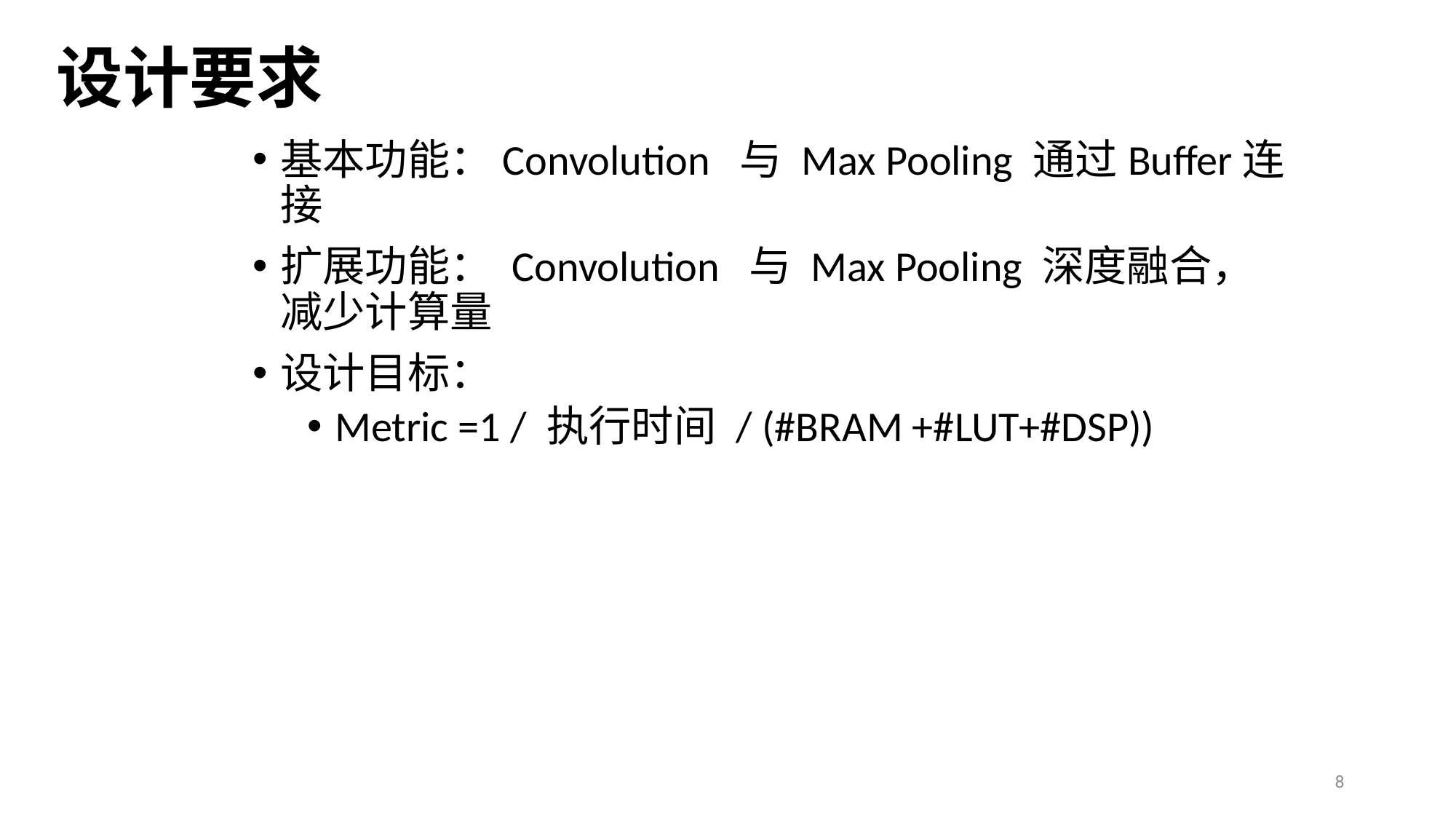

# 设计要求
基本功能：Convolution  与 Max Pooling 通过Buffer连接
扩展功能： Convolution  与 Max Pooling 深度融合，减少计算量
设计目标：
Metric =1 / 执行时间 / (#BRAM +#LUT+#DSP))

8